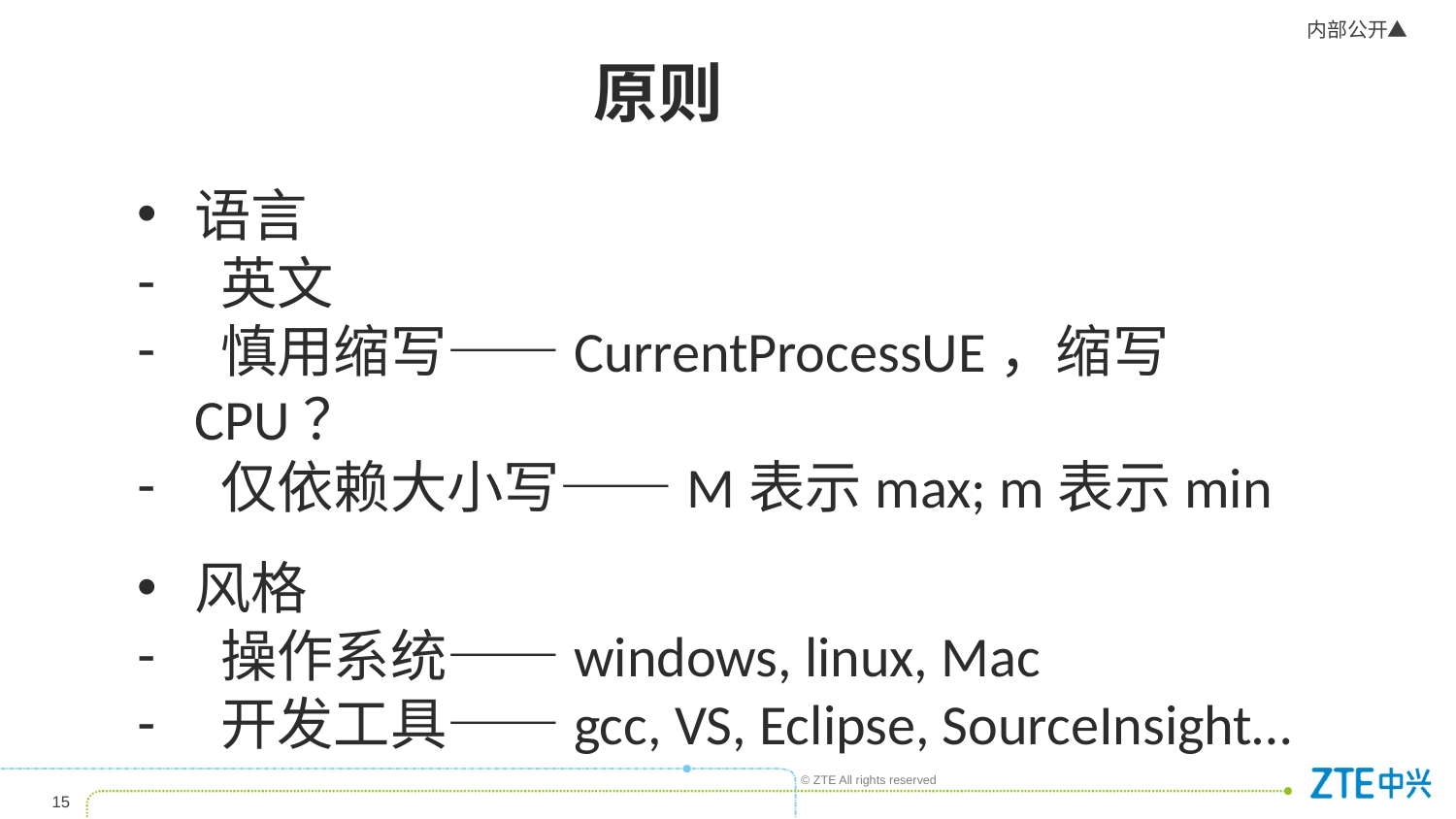

原则
语言
 英文
 慎用缩写——CurrentProcessUE，缩写CPU？
 仅依赖大小写——M表示max; m表示min
风格
 操作系统——windows, linux, Mac
 开发工具——gcc, VS, Eclipse, SourceInsight…